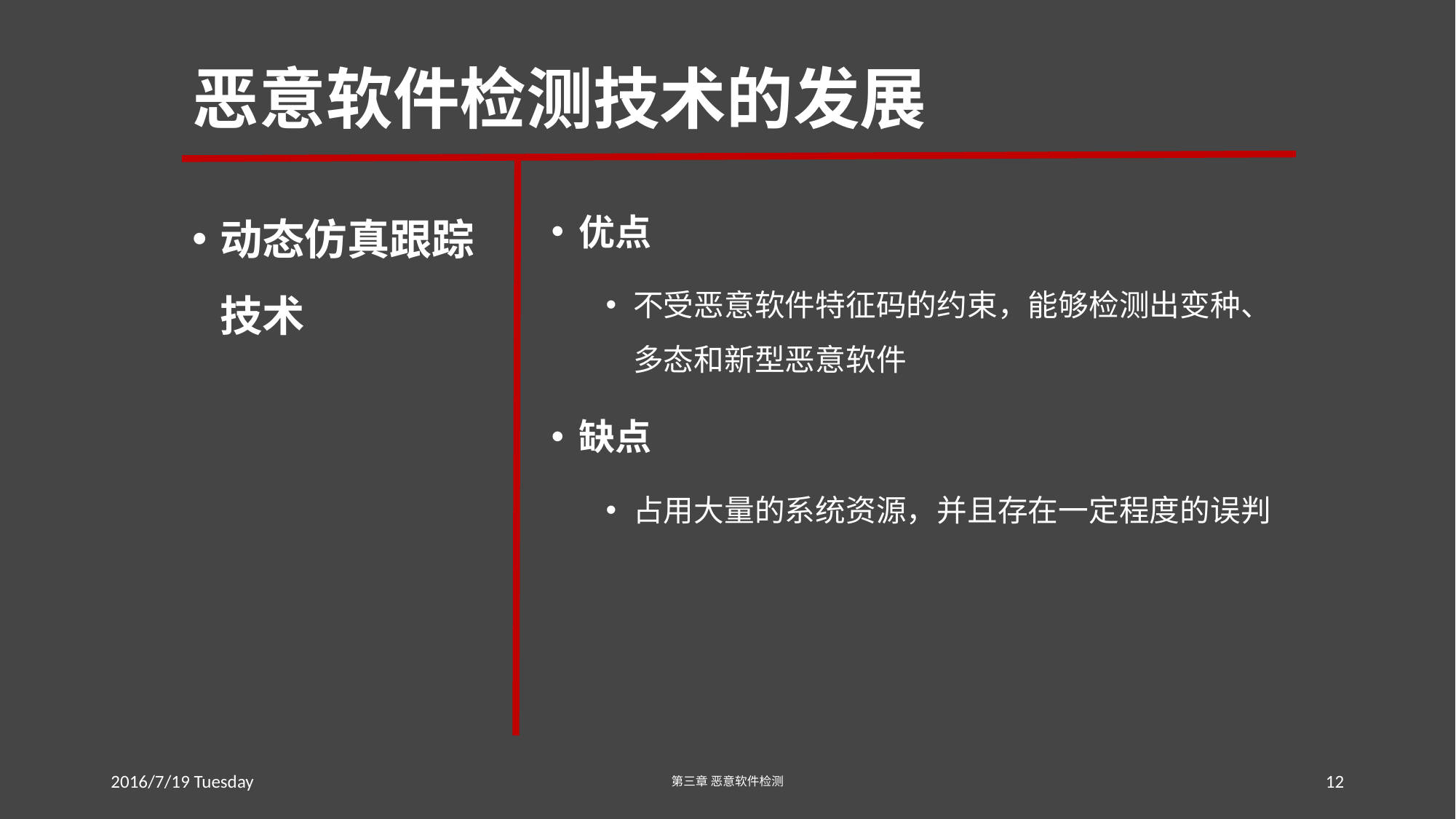

# 恶意软件检测技术的发展
动态仿真跟踪技术
优点
不受恶意软件特征码的约束，能够检测出变种、多态和新型恶意软件
缺点
占用大量的系统资源，并且存在一定程度的误判
2016/7/19 Tuesday
第三章 恶意软件检测
12